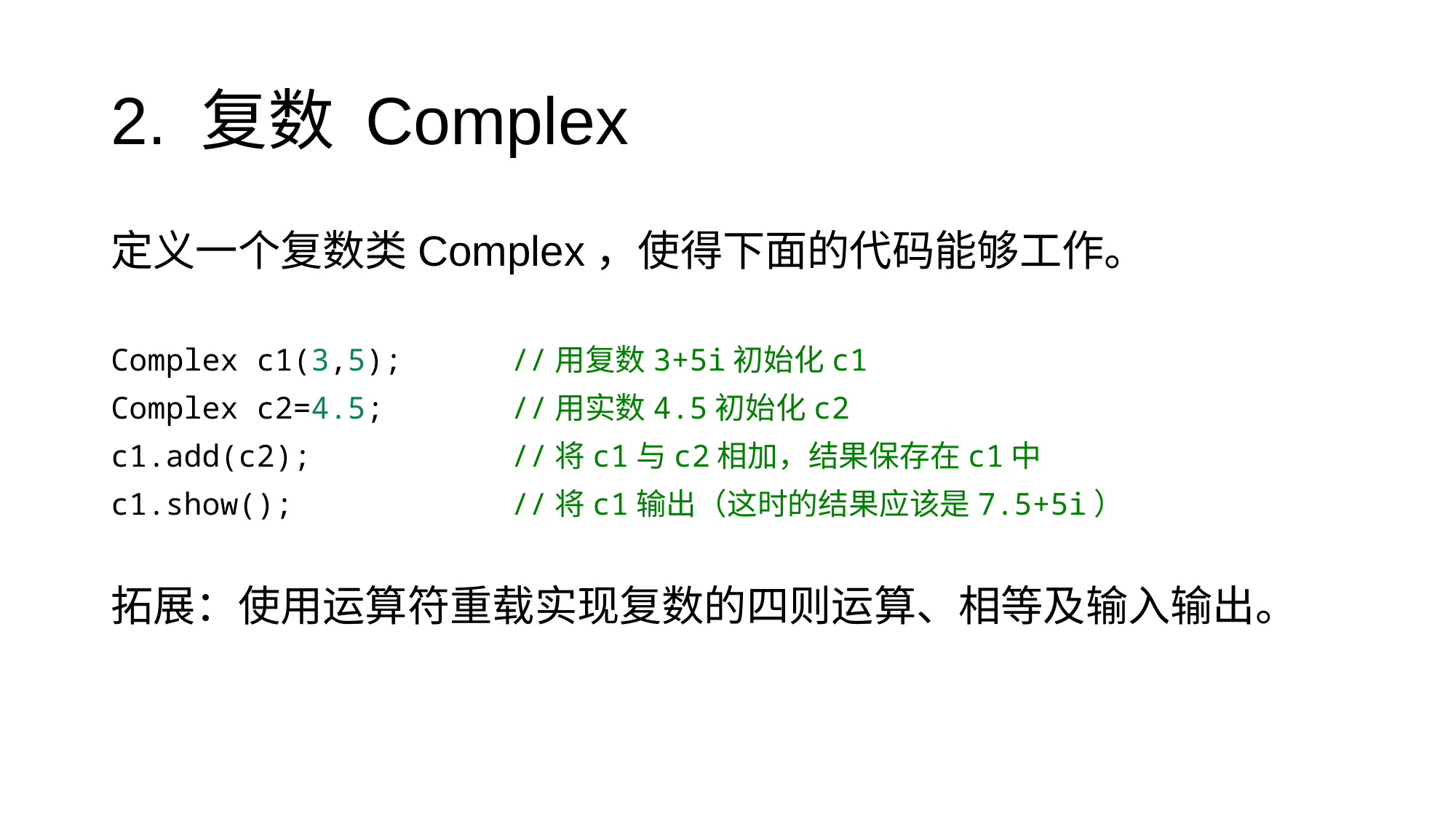

# 2. 复数 Complex
定义一个复数类Complex，使得下面的代码能够工作。

Complex c1(3,5);      //用复数3+5i初始化c1
Complex c2=4.5;       //用实数4.5初始化c2
c1.add(c2);           //将c1与c2相加，结果保存在c1中
c1.show();            //将c1输出（这时的结果应该是7.5+5i）

拓展：使用运算符重载实现复数的四则运算、相等及输入输出。